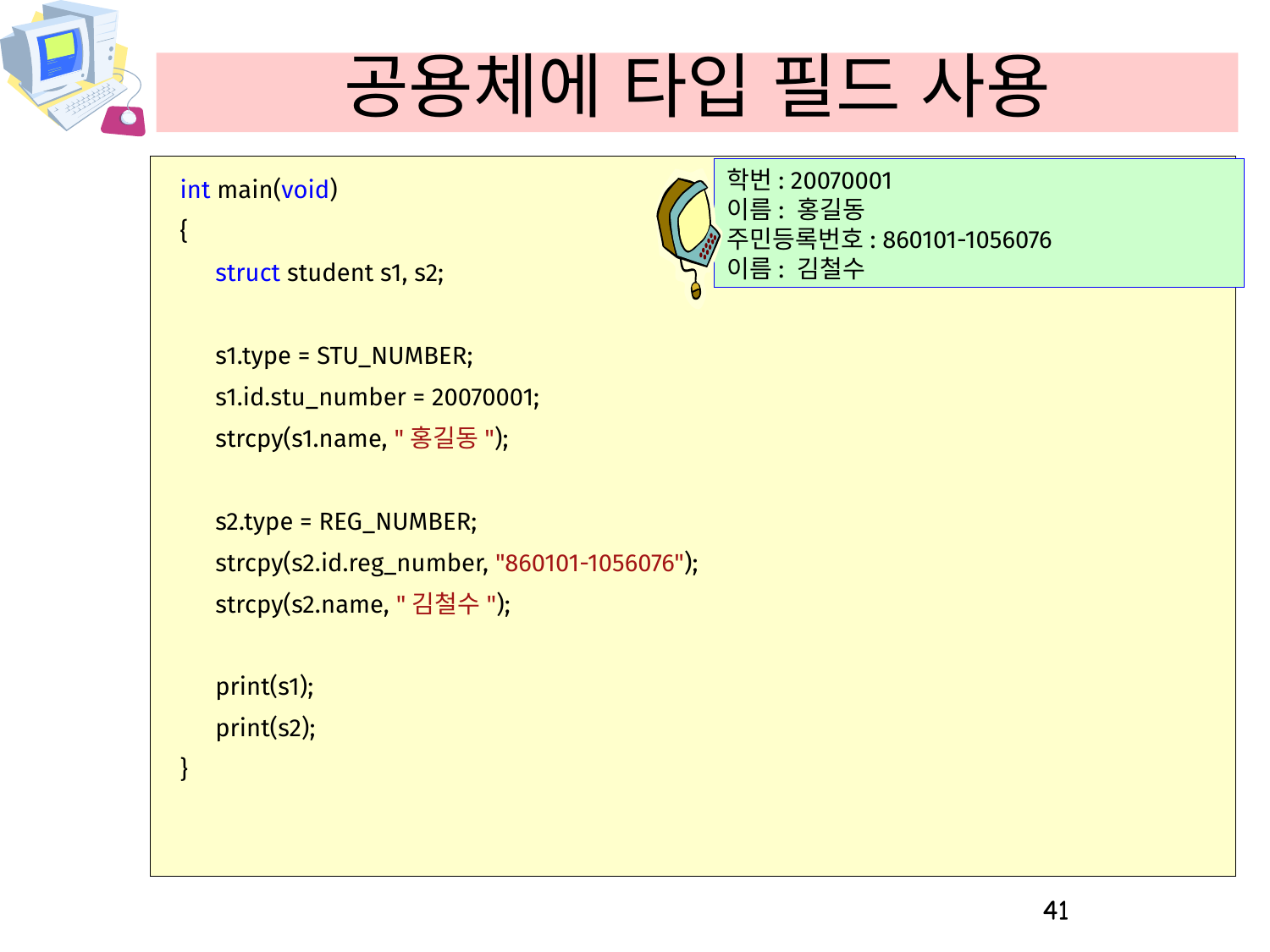

# 공용체에 타입 필드 사용
int main(void)
{
	struct student s1, s2;

	s1.type = STU_NUMBER;
	s1.id.stu_number = 20070001;
	strcpy(s1.name, "홍길동");

	s2.type = REG_NUMBER;
	strcpy(s2.id.reg_number, "860101-1056076");
	strcpy(s2.name, "김철수");

	print(s1);
	print(s2);
}
학번: 20070001
이름: 홍길동
주민등록번호: 860101-1056076
이름: 김철수

41